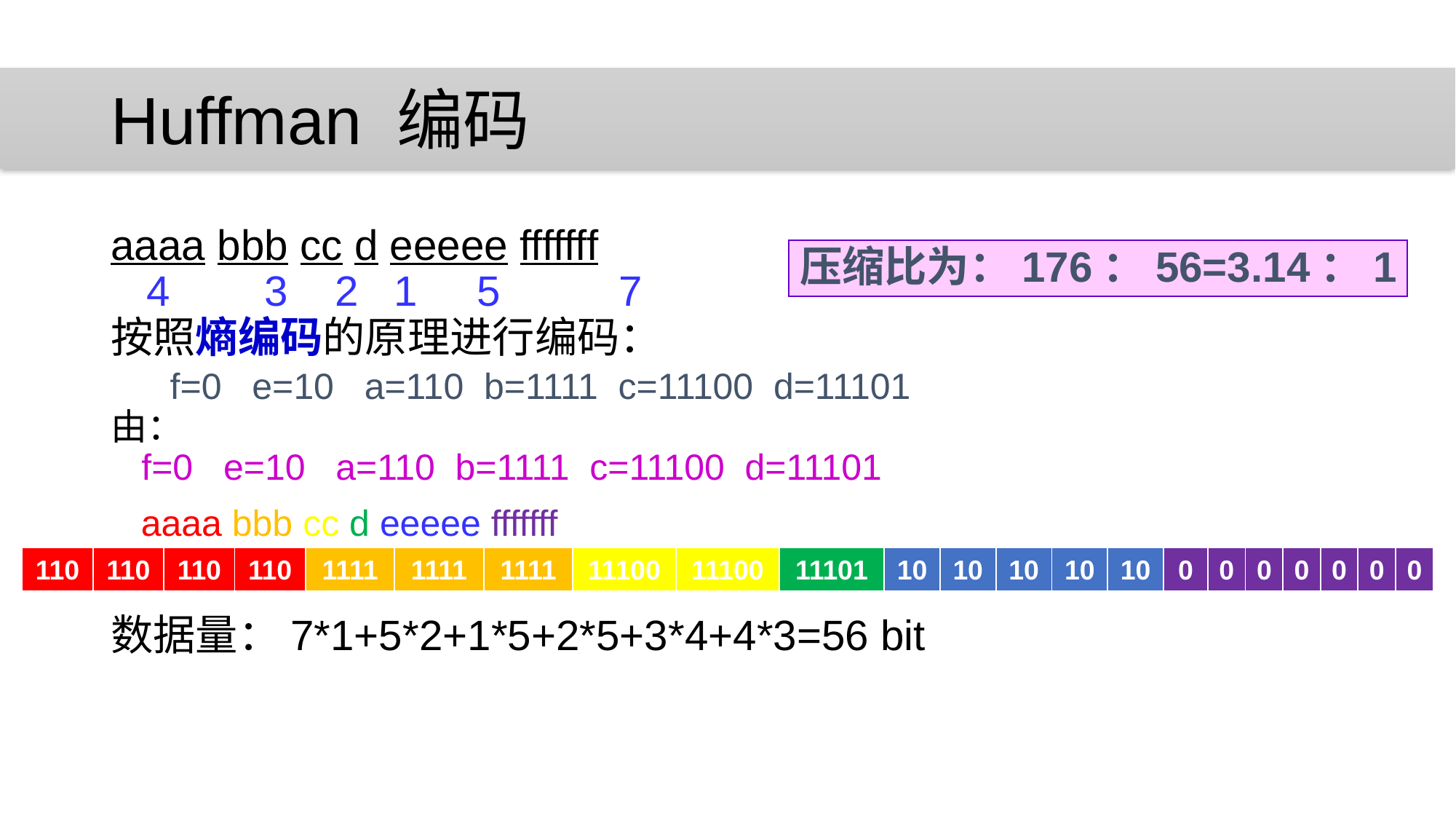

# Huffman 编码

aaaa bbb cc d eeeee fffffff
   4        3    2   1     5          7
按照熵编码的原理进行编码：
     f=0   e=10   a=110  b=1111  c=11100  d=11101
由：
   f=0   e=10   a=110  b=1111  c=11100  d=11101
  aaaa bbb cc d eeeee fffffff

数据量：7*1+5*2+1*5+2*5+3*4+4*3=56 bit
压缩比为：176：56=3.14：1
| 110 | 110 | 110 | 110 | 1111 | 1111 | 1111 | 11100 | 11100 | 11101 | 10 | 10 | 10 | 10 | 10 | 0 | 0 | 0 | 0 | 0 | 0 | 0 |
| --- | --- | --- | --- | --- | --- | --- | --- | --- | --- | --- | --- | --- | --- | --- | --- | --- | --- | --- | --- | --- | --- |